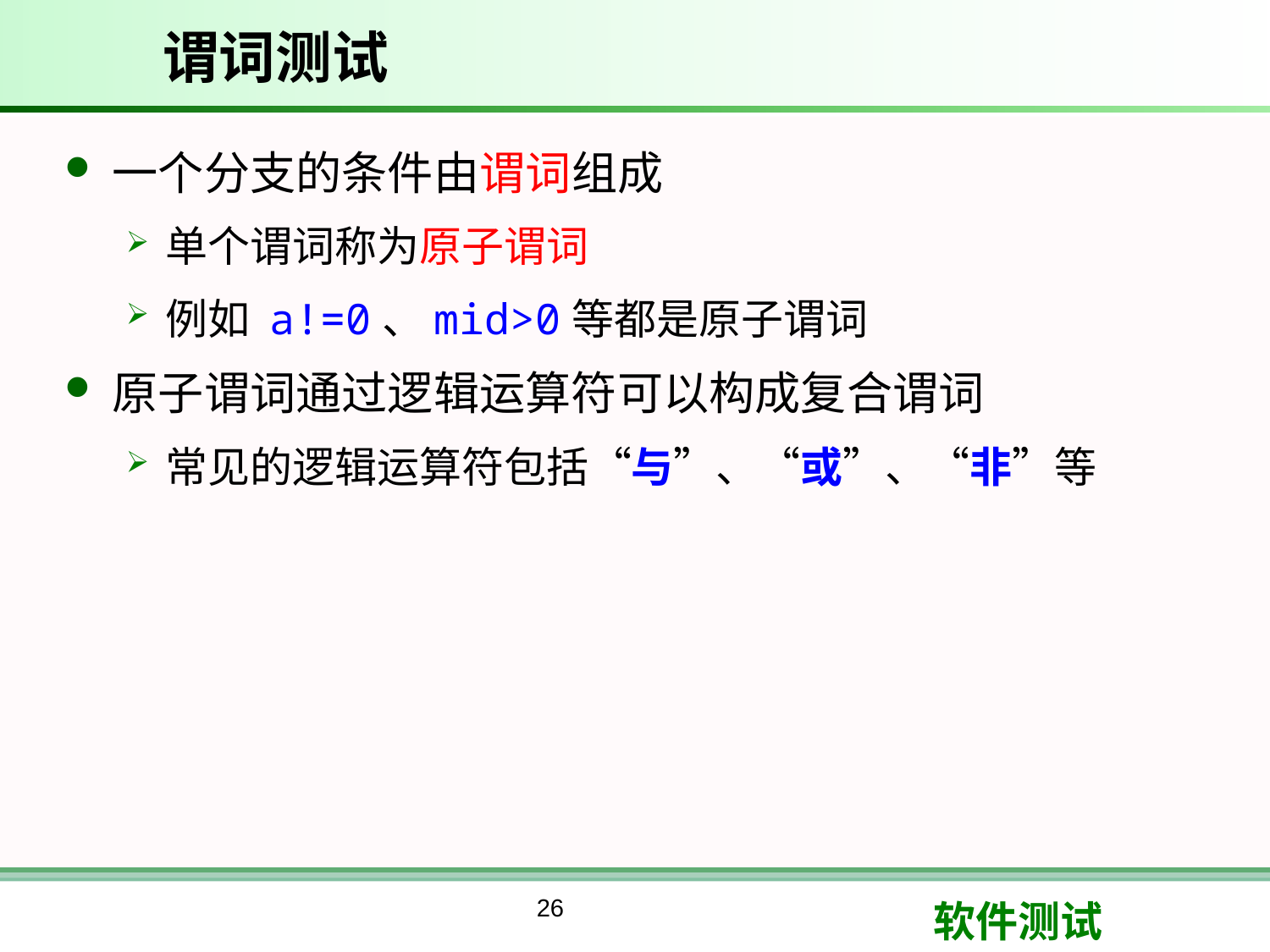

# 谓词测试
一个分支的条件由谓词组成
单个谓词称为原子谓词
例如 a!=0、mid>0等都是原子谓词
原子谓词通过逻辑运算符可以构成复合谓词
常见的逻辑运算符包括“与”、“或”、“非”等
26